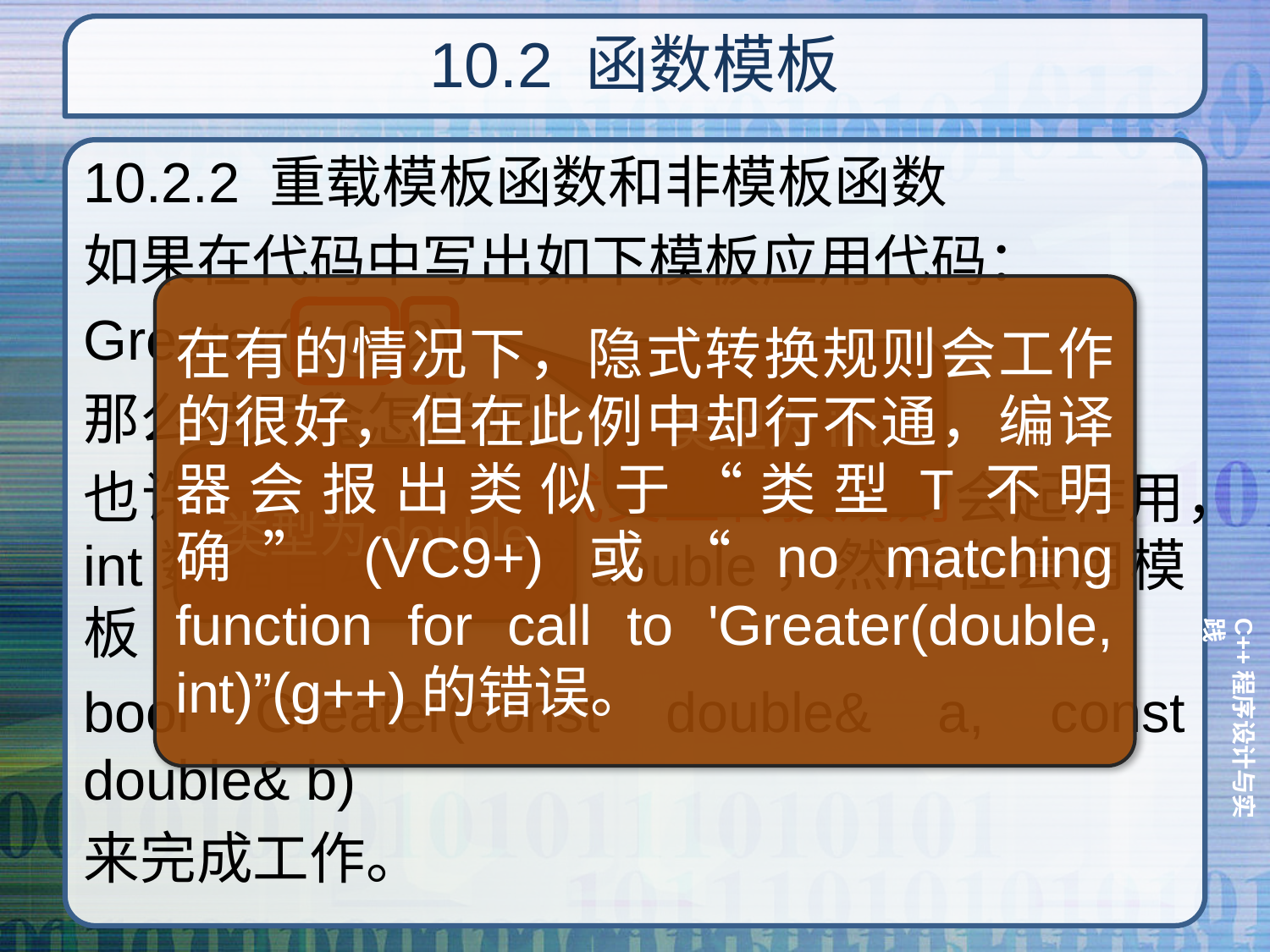

# 10.2 函数模板
10.2.2 重载模板函数和非模板函数
如果在代码中写出如下模板应用代码：
Greater(1.0, 2);
那么结果会怎样呢？
也许大家会认为隐式类型转换规则会起作用，int数据自动转换成double，然后在套用模板
bool Greater(const double& a, const double& b)
来完成工作。

在有的情况下，隐式转换规则会工作的很好，但在此例中却行不通，编译器会报出类似于“类型T不明确”(VC9+)或“no matching function for call to 'Greater(double, int)”(g++)的错误。

类型为int
类型为double